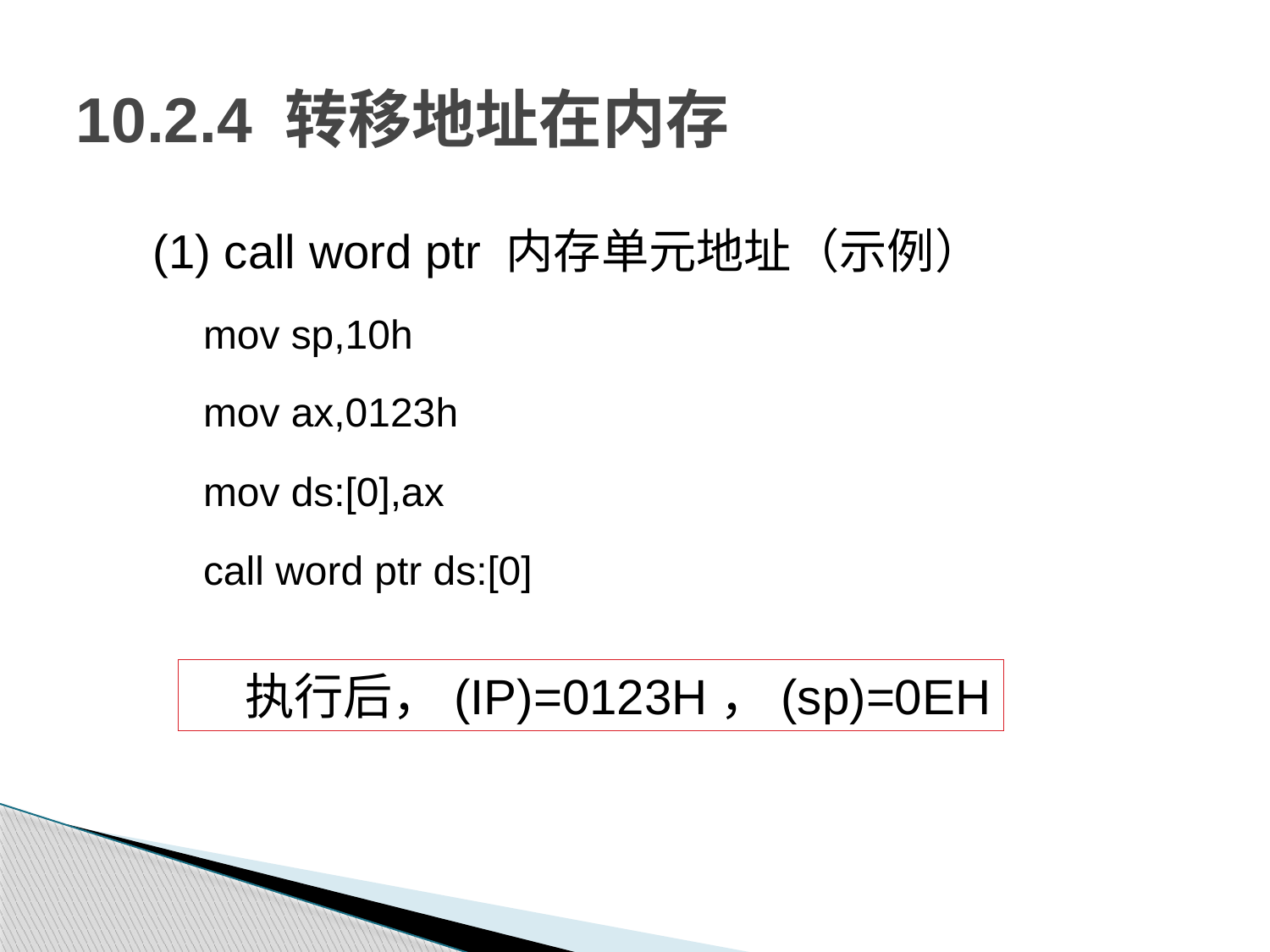

# 10.2.4 转移地址在内存
(1) call word ptr 内存单元地址（示例）
 mov sp,10h
 mov ax,0123h
 mov ds:[0],ax
 call word ptr ds:[0]
执行后，(IP)=0123H，(sp)=0EH